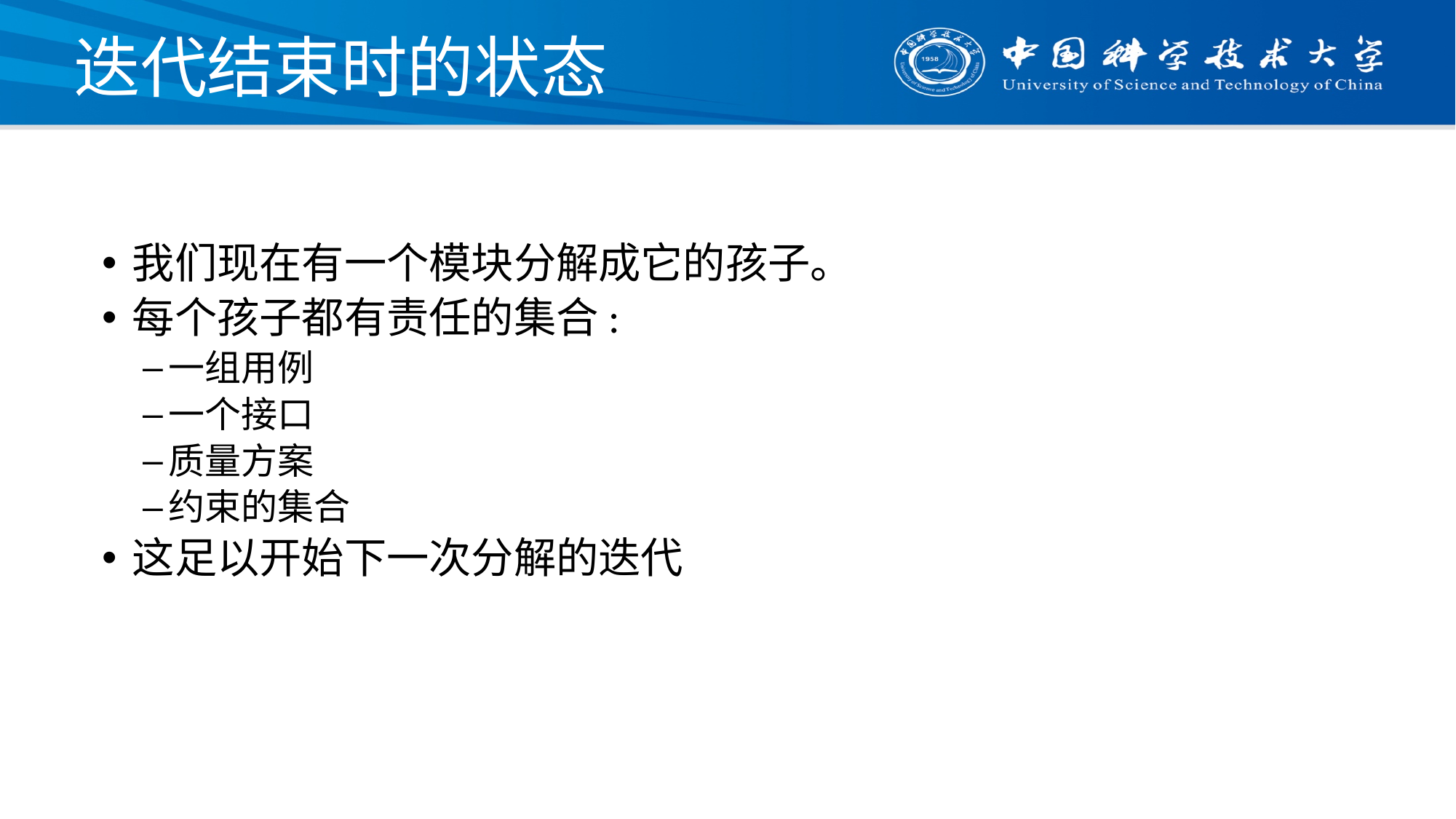

# 迭代结束时的状态
我们现在有一个模块分解成它的孩子。
每个孩子都有责任的集合:
一组用例
一个接口
质量方案
约束的集合
这足以开始下一次分解的迭代